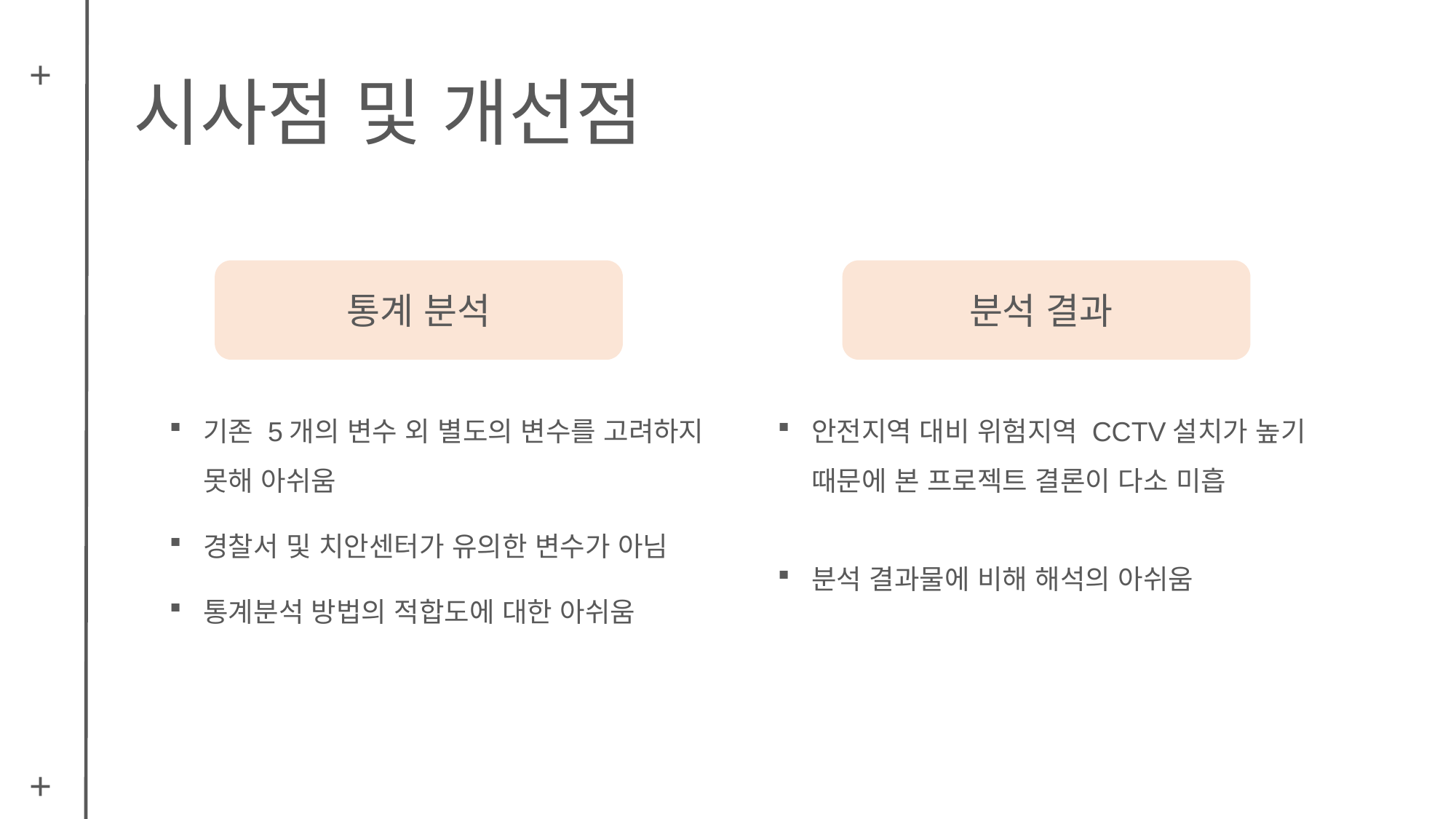

+
+
시사점 및 개선점
통계 분석
분석 결과
기존 5개의 변수 외 별도의 변수를 고려하지
못해 아쉬움

경찰서 및 치안센터가 유의한 변수가 아님

통계분석 방법의 적합도에 대한 아쉬움
안전지역 대비 위험지역 CCTV설치가 높기 때문에 본 프로젝트 결론이 다소 미흡

분석 결과물에 비해 해석의 아쉬움